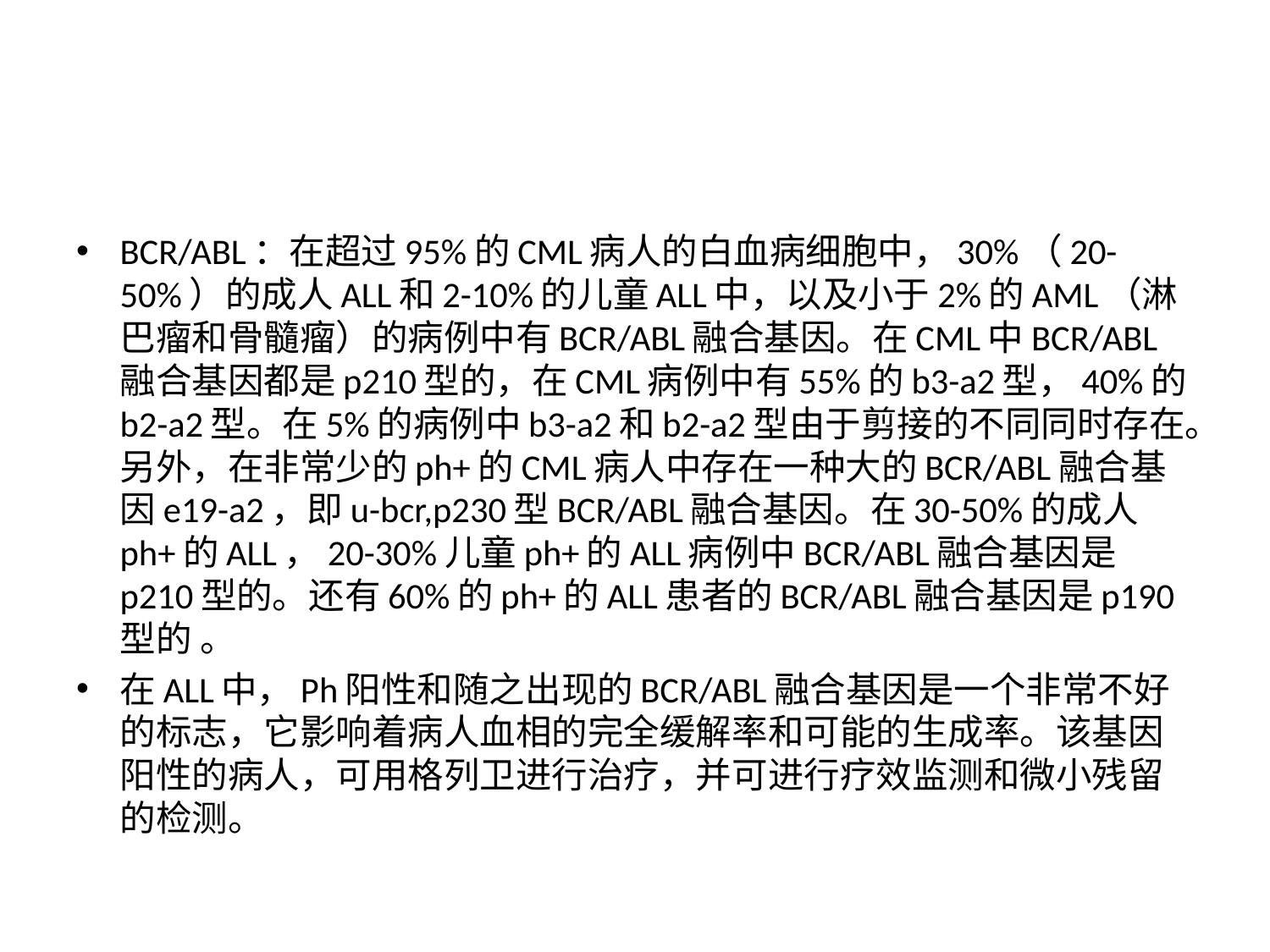

#
BCR/ABL：在超过95%的CML病人的白血病细胞中，30%（20-50%）的成人ALL和2-10%的儿童ALL中，以及小于2%的AML（淋巴瘤和骨髓瘤）的病例中有BCR/ABL融合基因。在CML中BCR/ABL融合基因都是p210型的，在CML病例中有55%的b3-a2型，40%的b2-a2型。在5%的病例中b3-a2和b2-a2型由于剪接的不同同时存在。另外，在非常少的ph+的CML病人中存在一种大的BCR/ABL融合基因e19-a2，即u-bcr,p230型BCR/ABL融合基因。在30-50%的成人ph+的ALL，20-30%儿童ph+的ALL病例中BCR/ABL融合基因是p210型的。还有60%的ph+的ALL患者的BCR/ABL融合基因是p190型的 。
在ALL中，Ph阳性和随之出现的BCR/ABL融合基因是一个非常不好的标志，它影响着病人血相的完全缓解率和可能的生成率。该基因阳性的病人，可用格列卫进行治疗，并可进行疗效监测和微小残留的检测。